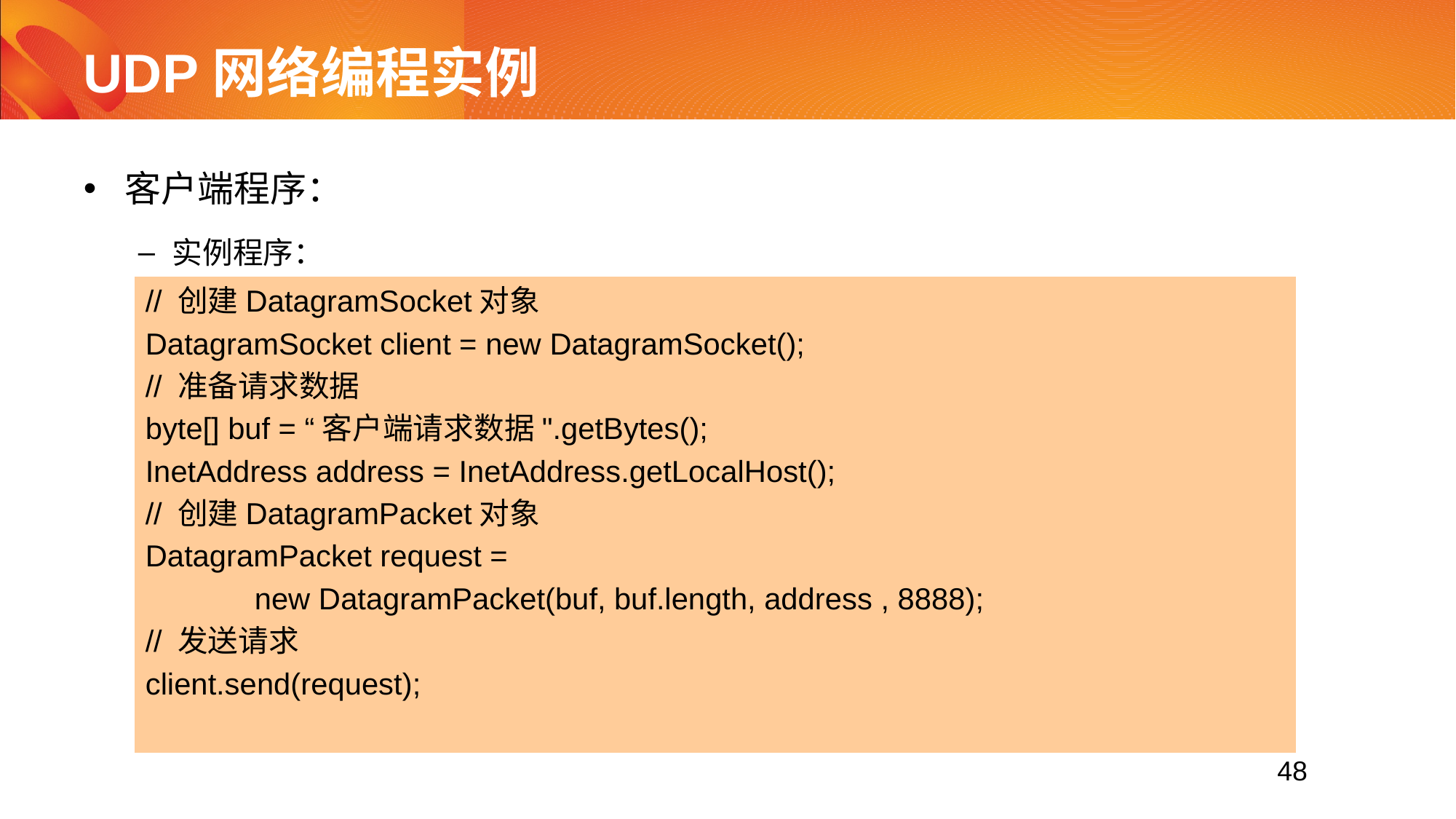

# UDP网络编程实例
客户端程序：
实例程序：
// 创建DatagramSocket对象
DatagramSocket client = new DatagramSocket();
// 准备请求数据
byte[] buf = “客户端请求数据".getBytes();
InetAddress address = InetAddress.getLocalHost();
// 创建DatagramPacket对象
DatagramPacket request =
	new DatagramPacket(buf, buf.length, address , 8888);
// 发送请求
client.send(request);